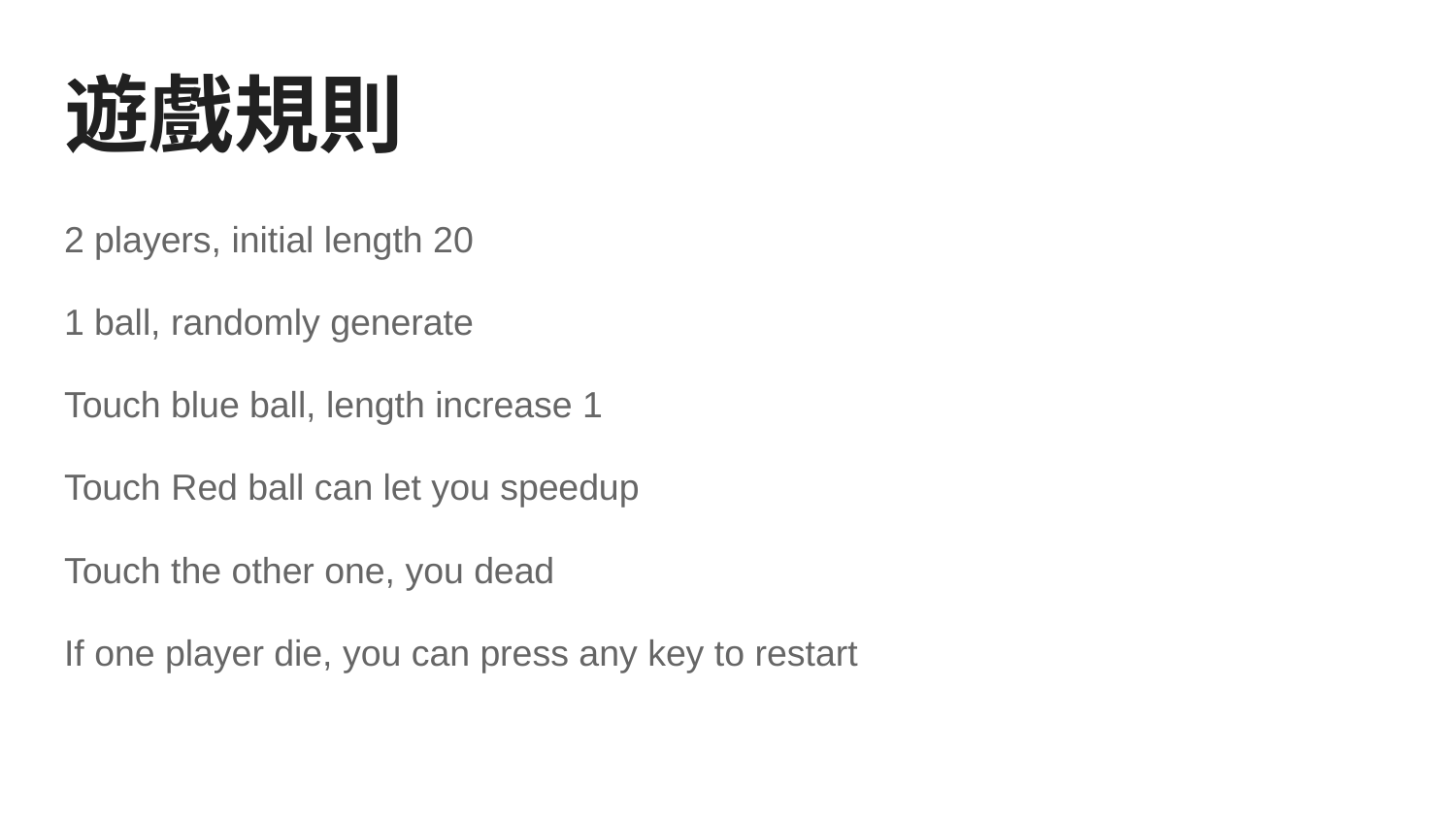

# 遊戲規則
2 players, initial length 20
1 ball, randomly generate
Touch blue ball, length increase 1
Touch Red ball can let you speedup
Touch the other one, you dead
If one player die, you can press any key to restart